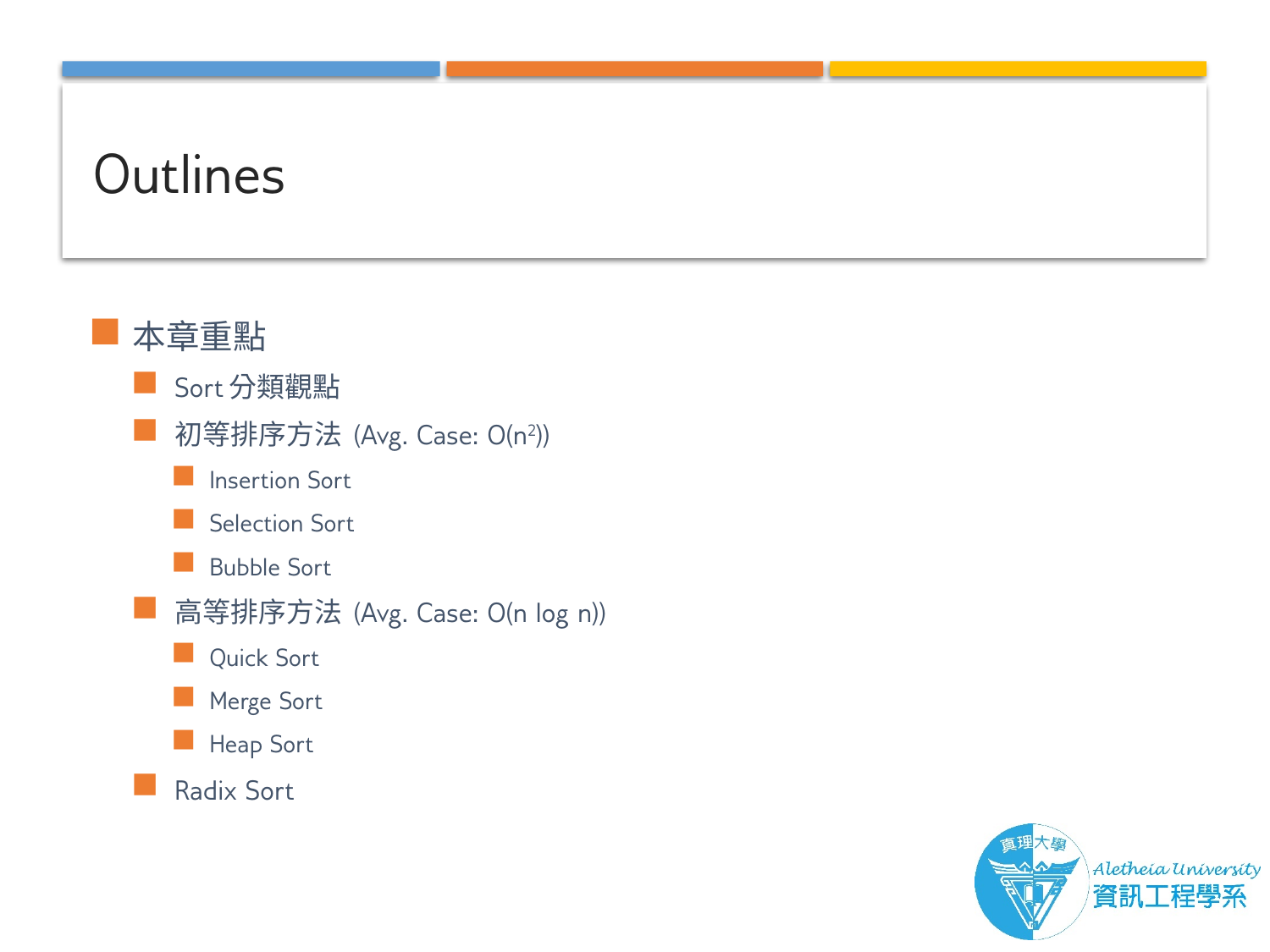

# Outlines
本章重點
Sort分類觀點
初等排序方法 (Avg. Case: O(n2))
Insertion Sort
Selection Sort
Bubble Sort
高等排序方法 (Avg. Case: O(n log n))
Quick Sort
Merge Sort
Heap Sort
Radix Sort